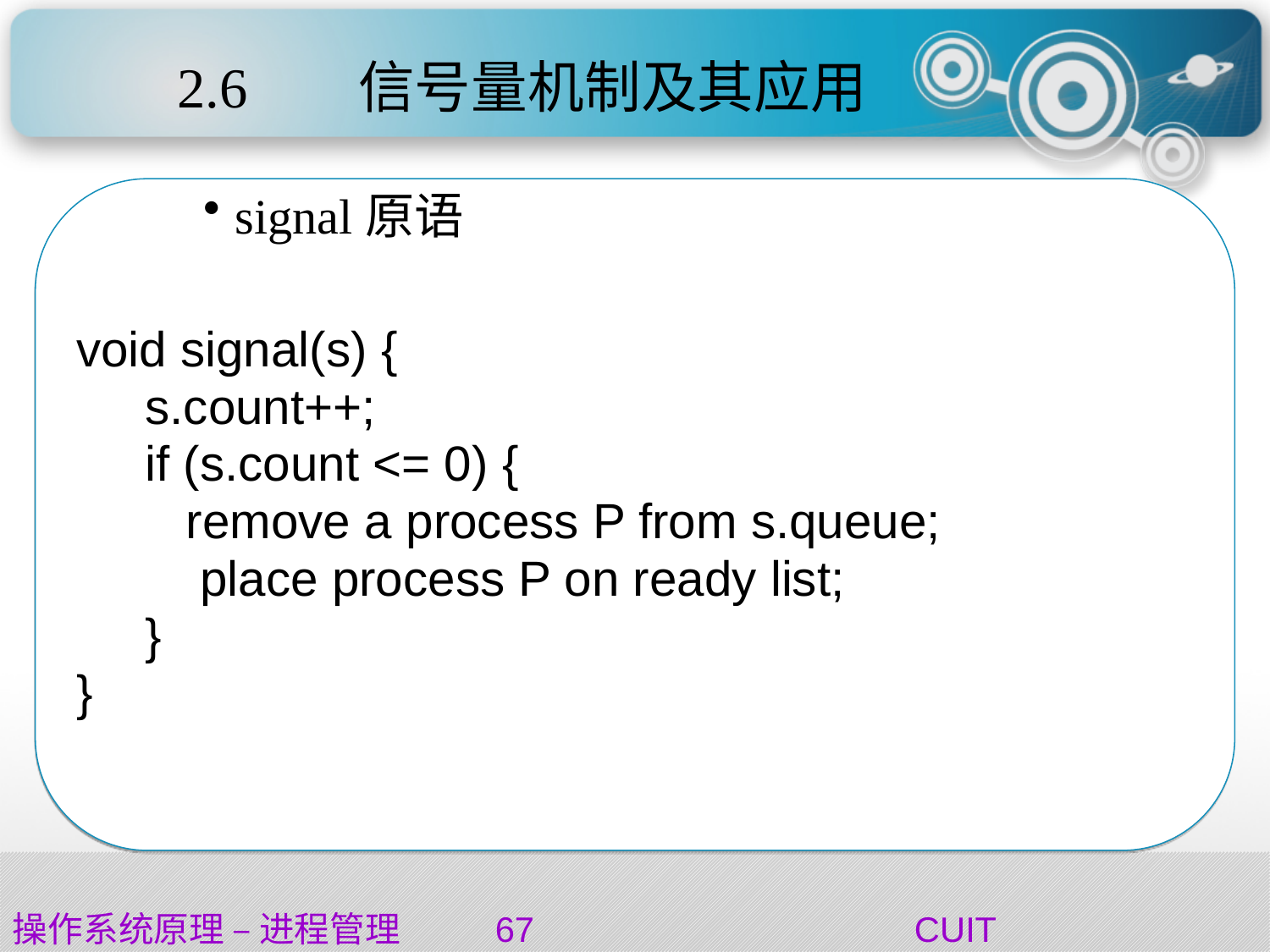

# 2.6	    信号量机制及其应用
signal原语

void signal(s) {
     s.count++;
     if (s.count <= 0) {
        remove a process P from s.queue;
         place process P on ready list;
     }
}